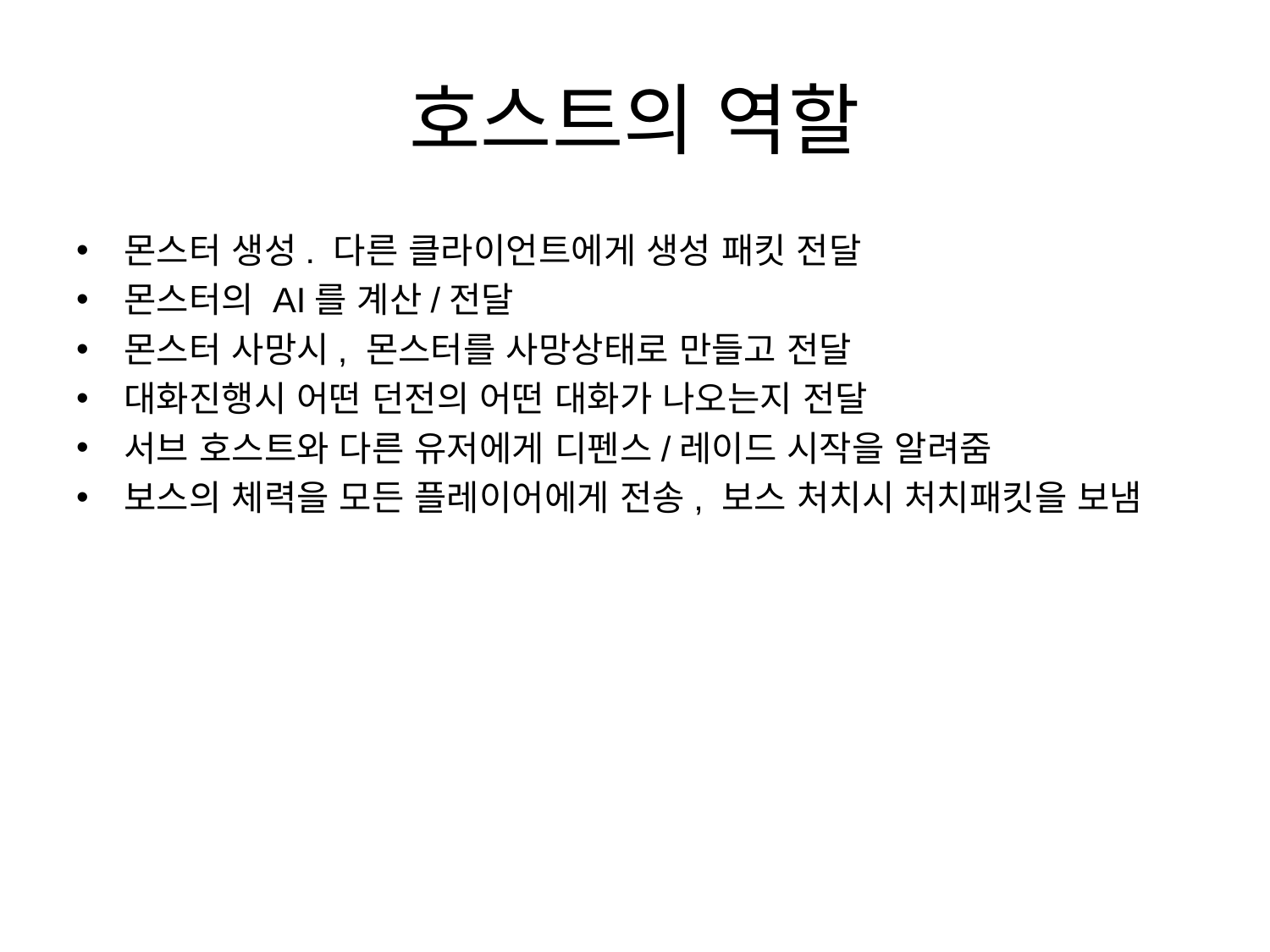

# 호스트의 역할
몬스터 생성. 다른 클라이언트에게 생성 패킷 전달
몬스터의 AI를 계산/전달
몬스터 사망시, 몬스터를 사망상태로 만들고 전달
대화진행시 어떤 던전의 어떤 대화가 나오는지 전달
서브 호스트와 다른 유저에게 디펜스/레이드 시작을 알려줌
보스의 체력을 모든 플레이어에게 전송, 보스 처치시 처치패킷을 보냄